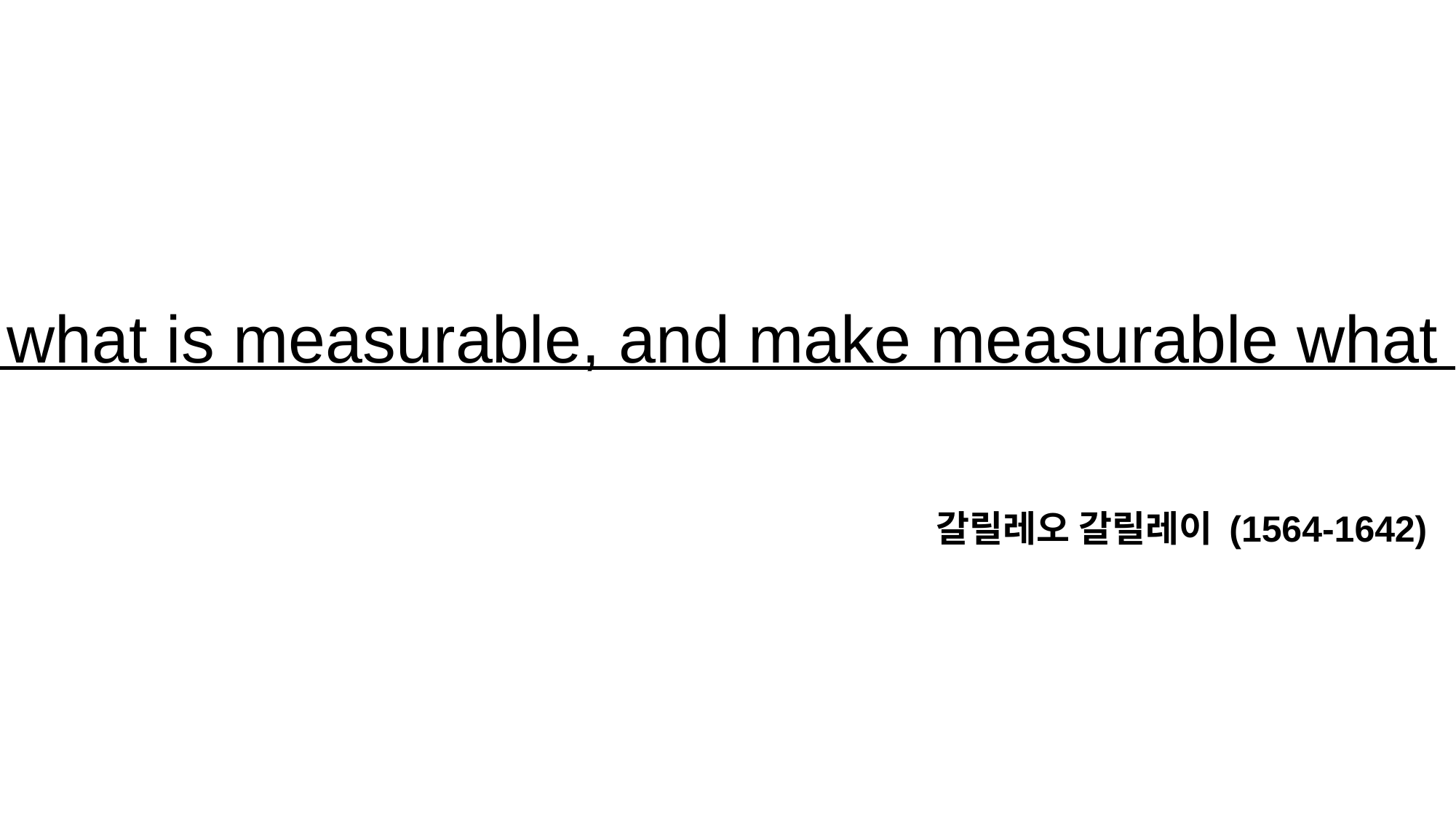

“Measure what is measurable, and make measurable what is not so.”
갈릴레오 갈릴레이 (1564-1642)